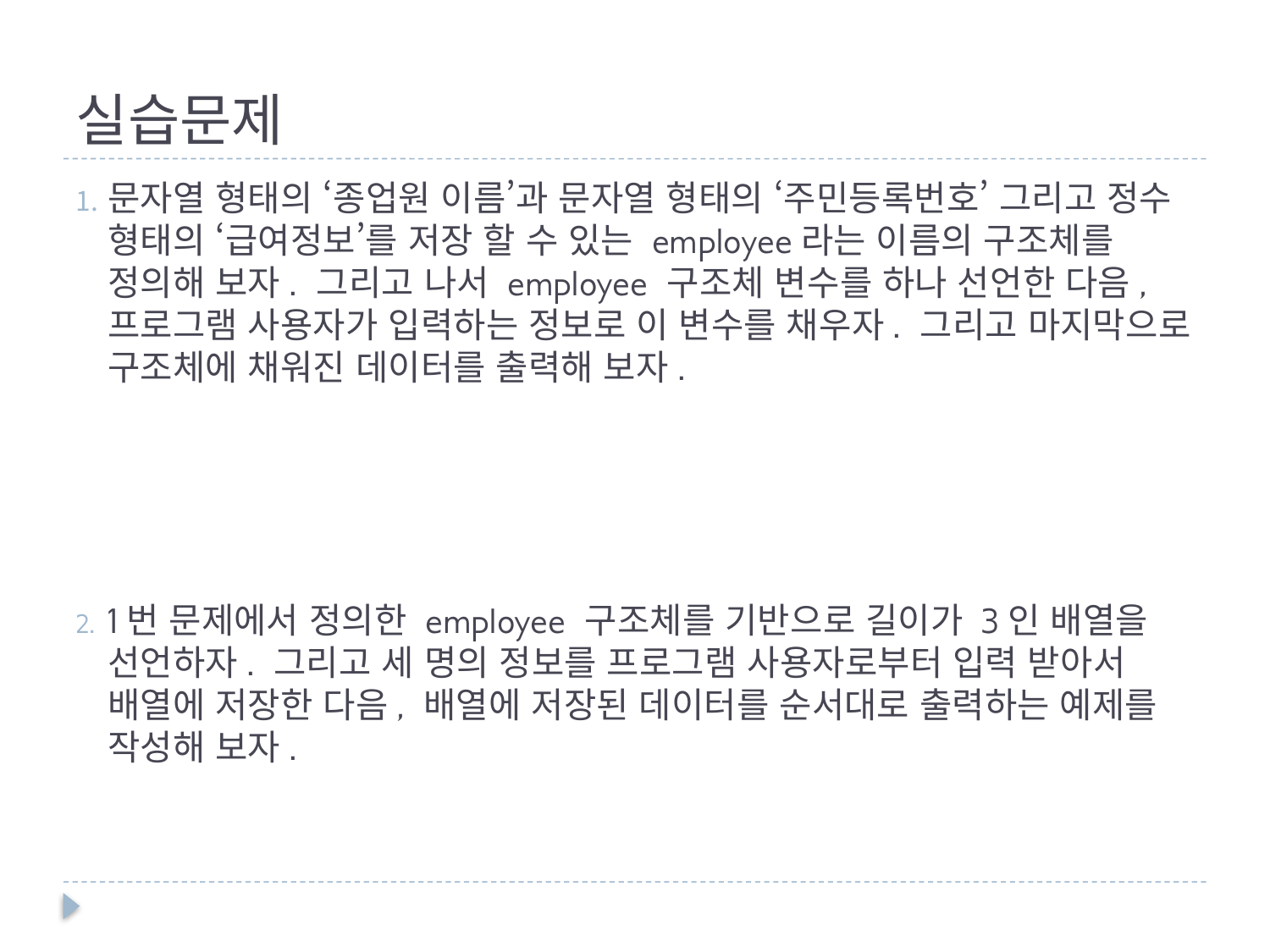

# 실습문제
문자열 형태의 ‘종업원 이름’과 문자열 형태의 ‘주민등록번호’ 그리고 정수 형태의 ‘급여정보’를 저장 할 수 있는 employee라는 이름의 구조체를 정의해 보자. 그리고 나서 employee 구조체 변수를 하나 선언한 다음, 프로그램 사용자가 입력하는 정보로 이 변수를 채우자. 그리고 마지막으로 구조체에 채워진 데이터를 출력해 보자.

1번 문제에서 정의한 employee 구조체를 기반으로 길이가 3인 배열을 선언하자. 그리고 세 명의 정보를 프로그램 사용자로부터 입력 받아서 배열에 저장한 다음, 배열에 저장된 데이터를 순서대로 출력하는 예제를 작성해 보자.